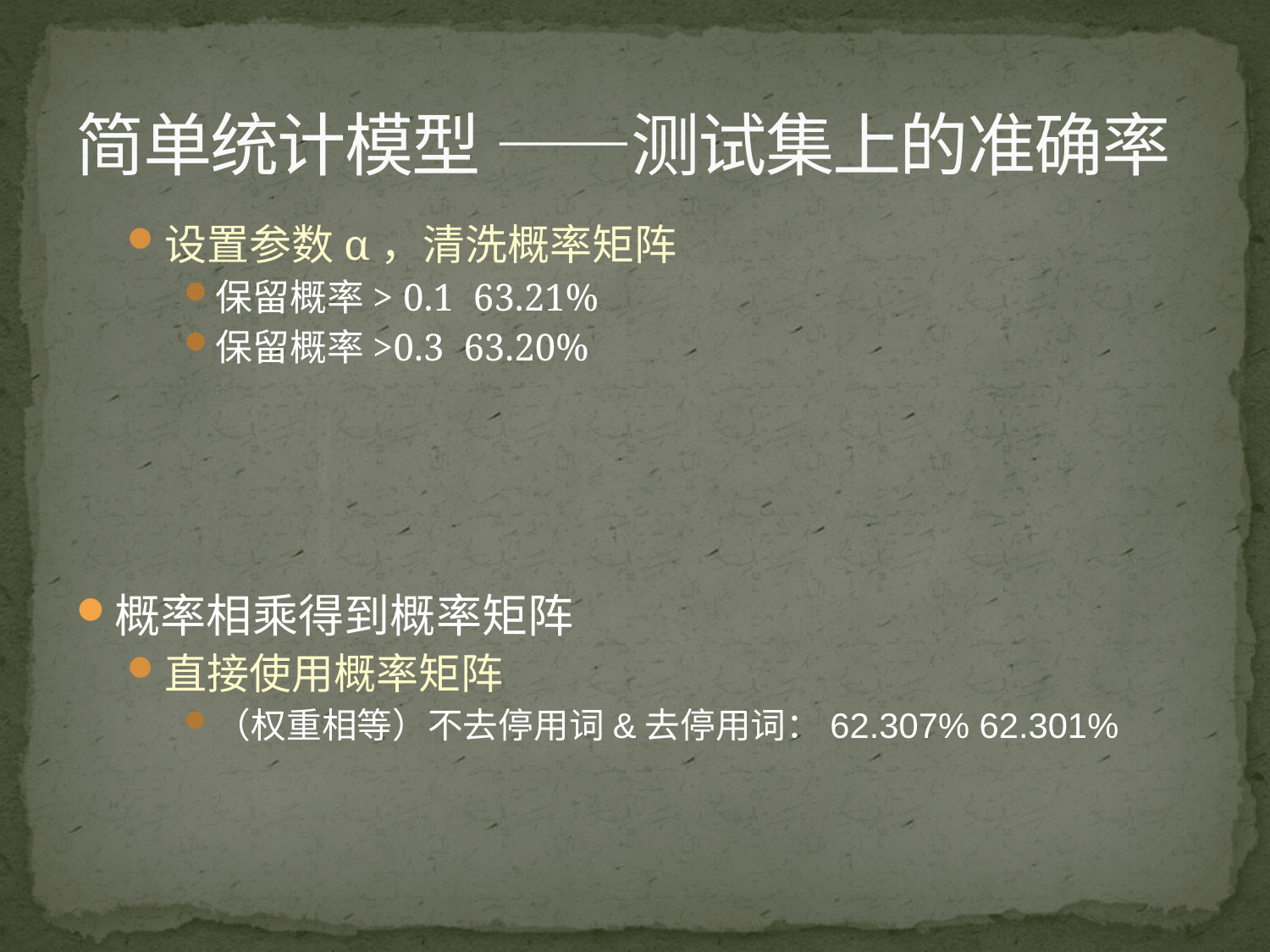

# 简单统计模型 ——测试集上的准确率
设置参数α，清洗概率矩阵
保留概率> 0.1  63.21%
保留概率>0.3  63.20%

概率相乘得到概率矩阵
直接使用概率矩阵
（权重相等）不去停用词&去停用词：62.307% 62.301%